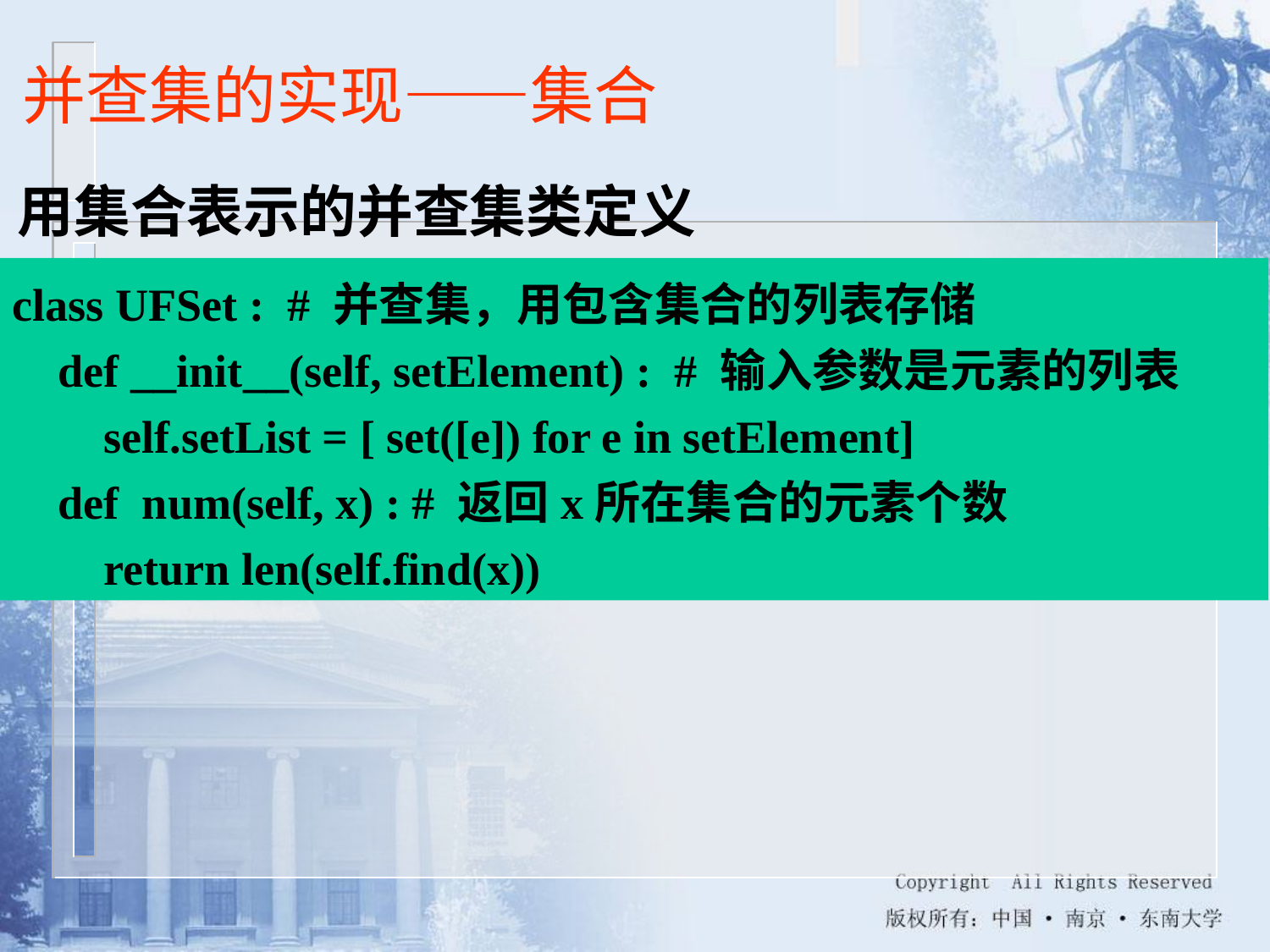

# 并查集的实现——集合
用集合表示的并查集类定义
class UFSet :  # 并查集，用包含集合的列表存储
    def __init__(self, setElement) :  # 输入参数是元素的列表
        self.setList = [ set([e]) for e in setElement]
    def  num(self, x) : # 返回x所在集合的元素个数
        return len(self.find(x))